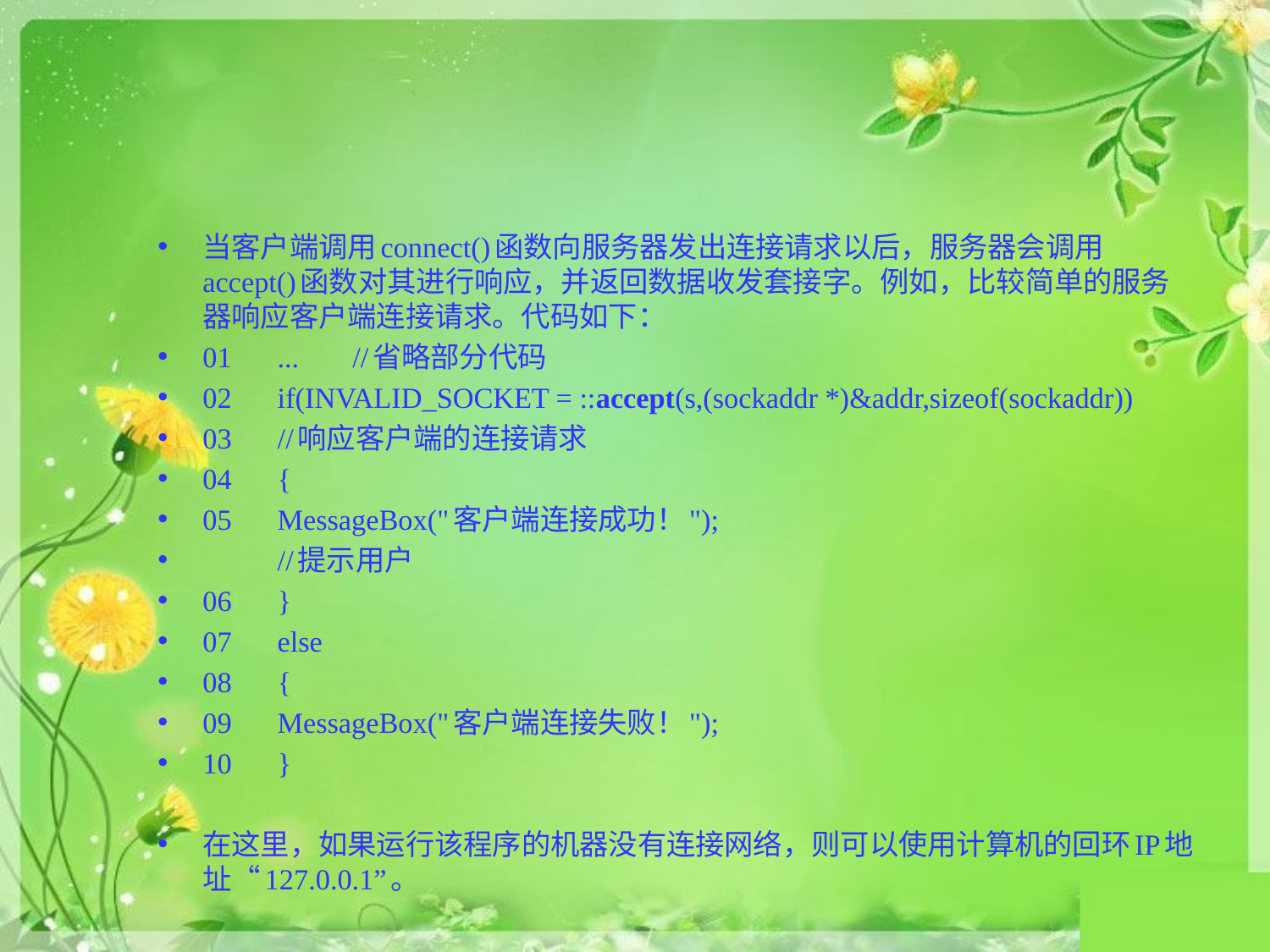

#
当客户端调用connect()函数向服务器发出连接请求以后，服务器会调用accept()函数对其进行响应，并返回数据收发套接字。例如，比较简单的服务器响应客户端连接请求。代码如下：
01	... 	//省略部分代码
02	if(INVALID_SOCKET = ::accept(s,(sockaddr *)&addr,sizeof(sockaddr))
03	//响应客户端的连接请求
04	{
05		MessageBox("客户端连接成功！");
	//提示用户
06	}
07	else
08	{
09		MessageBox("客户端连接失败！");
10	}

在这里，如果运行该程序的机器没有连接网络，则可以使用计算机的回环IP地址“127.0.0.1”。